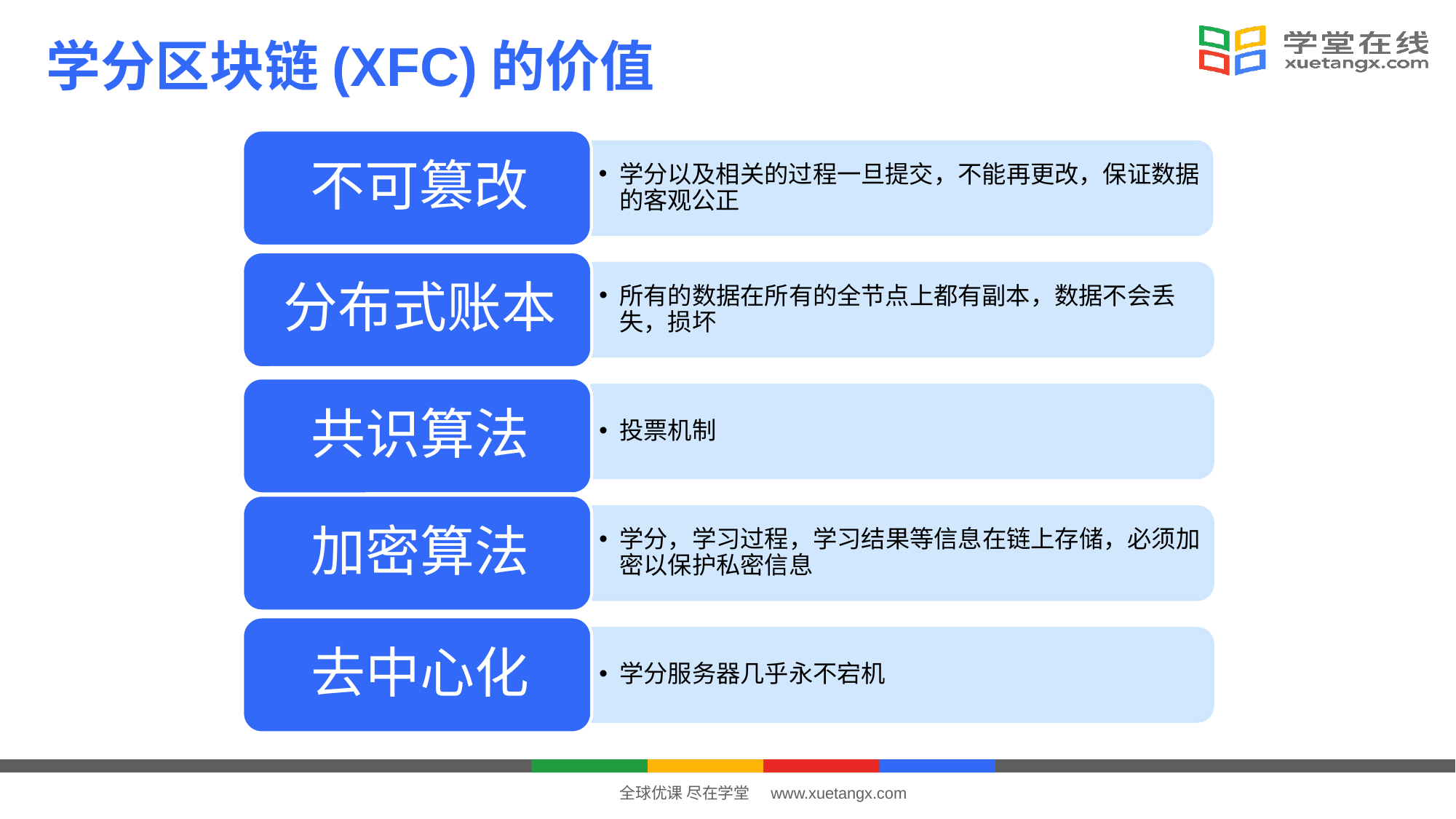

学分区块链(XFC)的价值
学分以及相关的过程一旦提交，不能再更改，保证数据的客观公正
不可篡改
所有的数据在所有的全节点上都有副本，数据不会丢失，损坏
分布式账本
投票机制
共识算法
学分，学习过程，学习结果等信息在链上存储，必须加密以保护私密信息
加密算法
学分服务器几乎永不宕机
去中心化